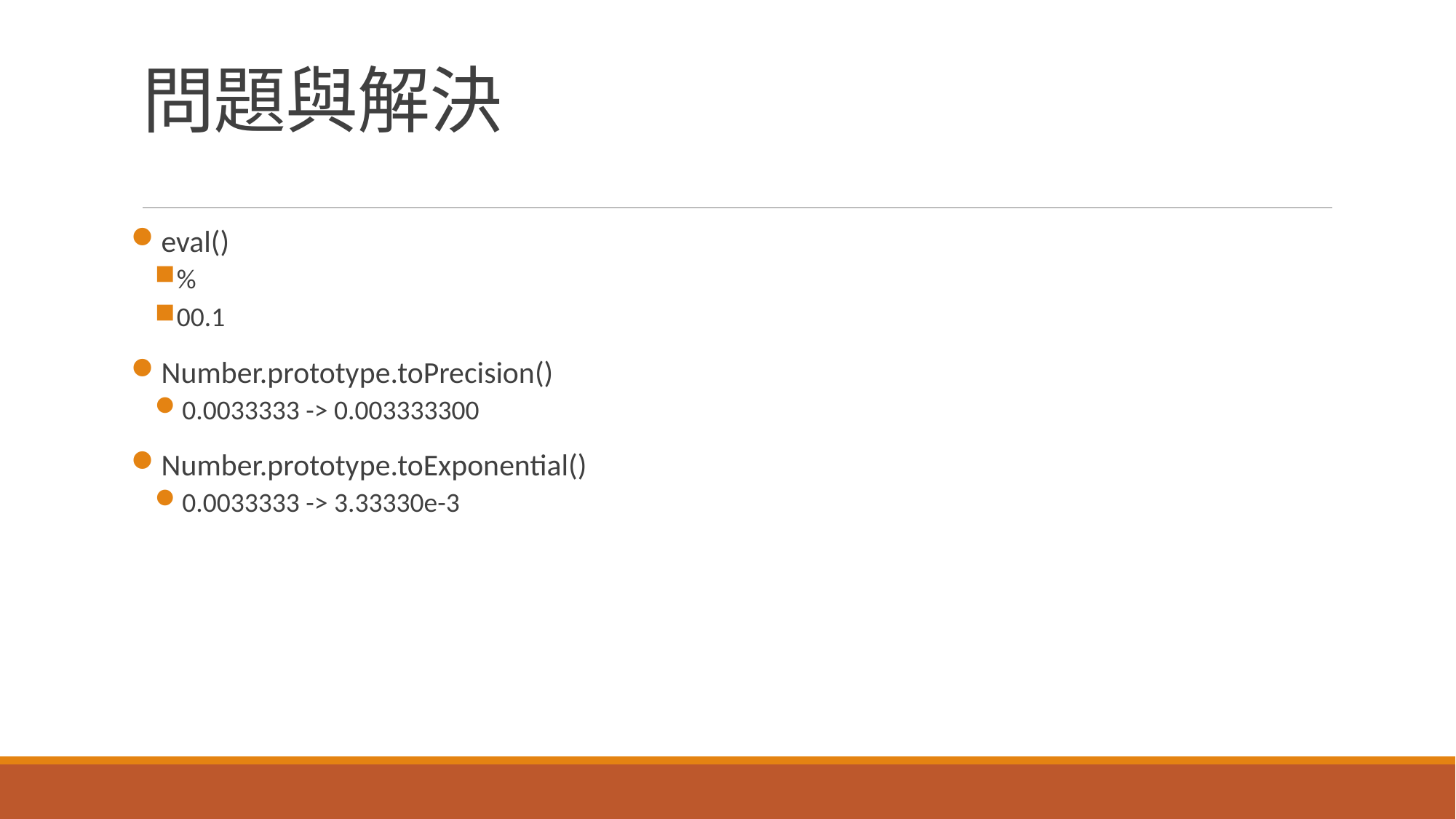

# 問題與解決
eval()
%
00.1
Number.prototype.toPrecision()
0.0033333 -> 0.003333300
Number.prototype.toExponential()
0.0033333 -> 3.33330e-3